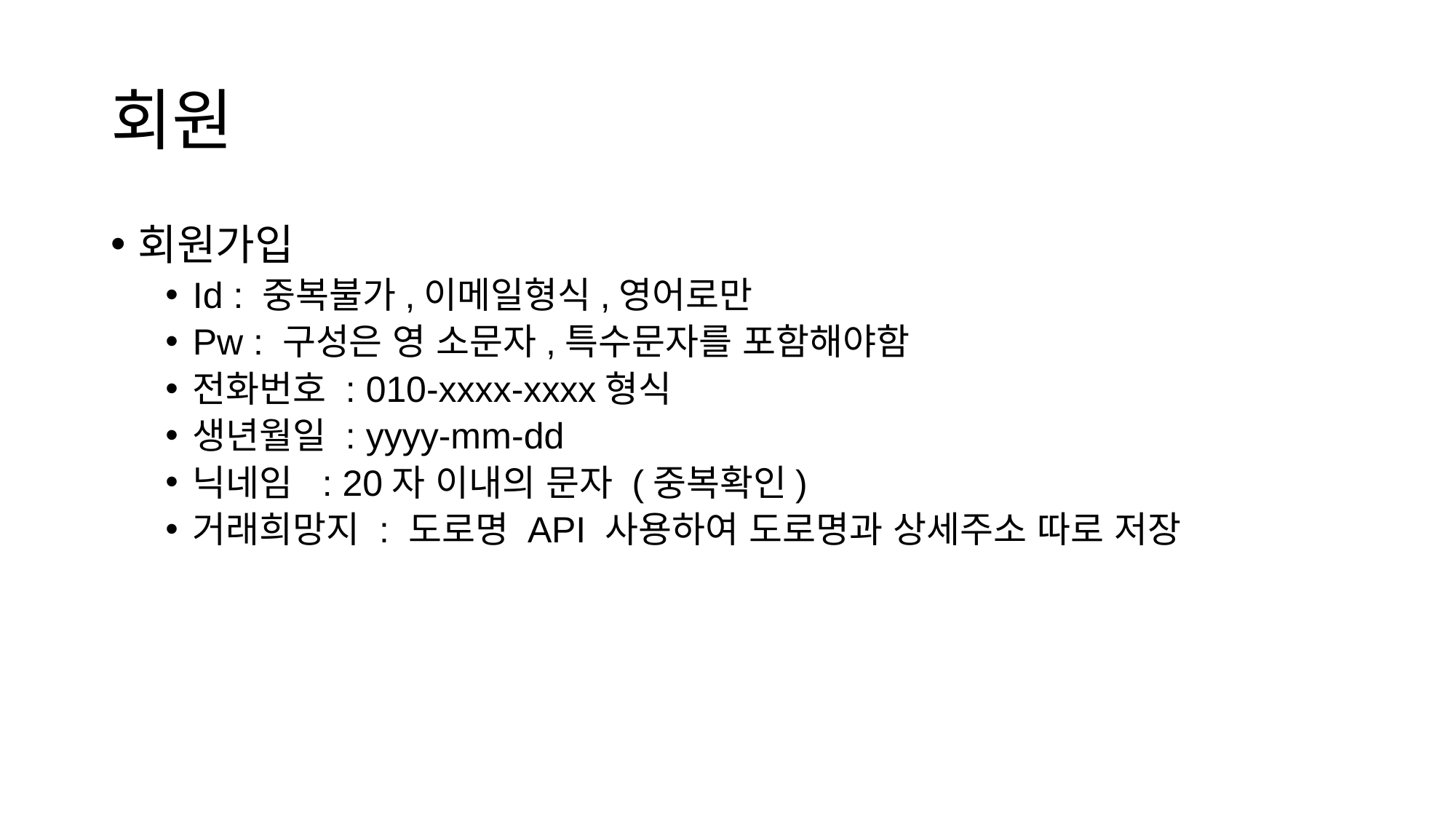

# 회원
회원가입
Id : 중복불가,이메일형식,영어로만
Pw : 구성은 영 소문자,특수문자를 포함해야함
전화번호 : 010-xxxx-xxxx형식
생년월일 : yyyy-mm-dd
닉네임  : 20자 이내의 문자 (중복확인)
거래희망지 : 도로명 API 사용하여 도로명과 상세주소 따로 저장